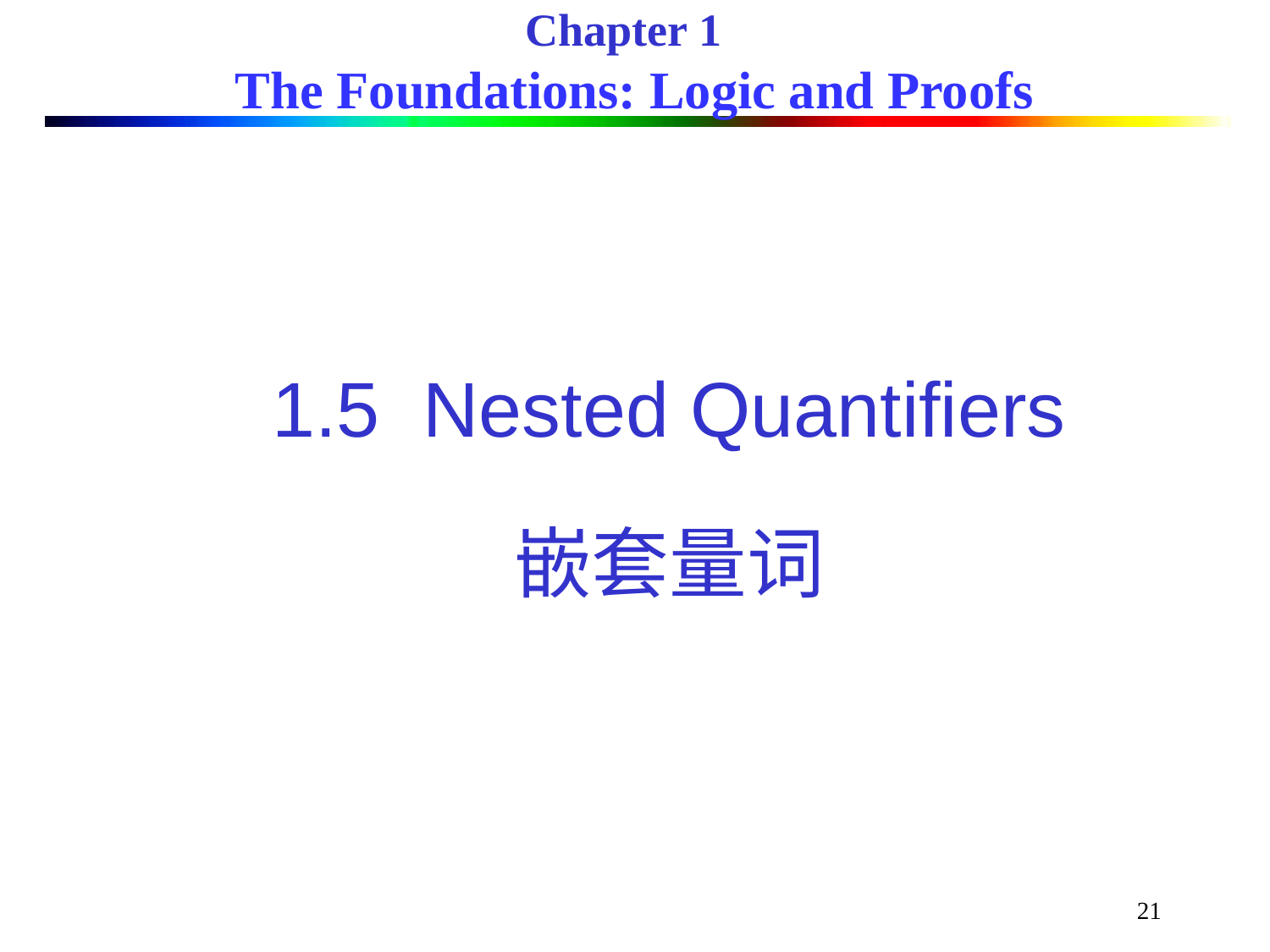

# Chapter 1 The Foundations: Logic and Proofs
1.5  Nested Quantifiers
嵌套量词

21